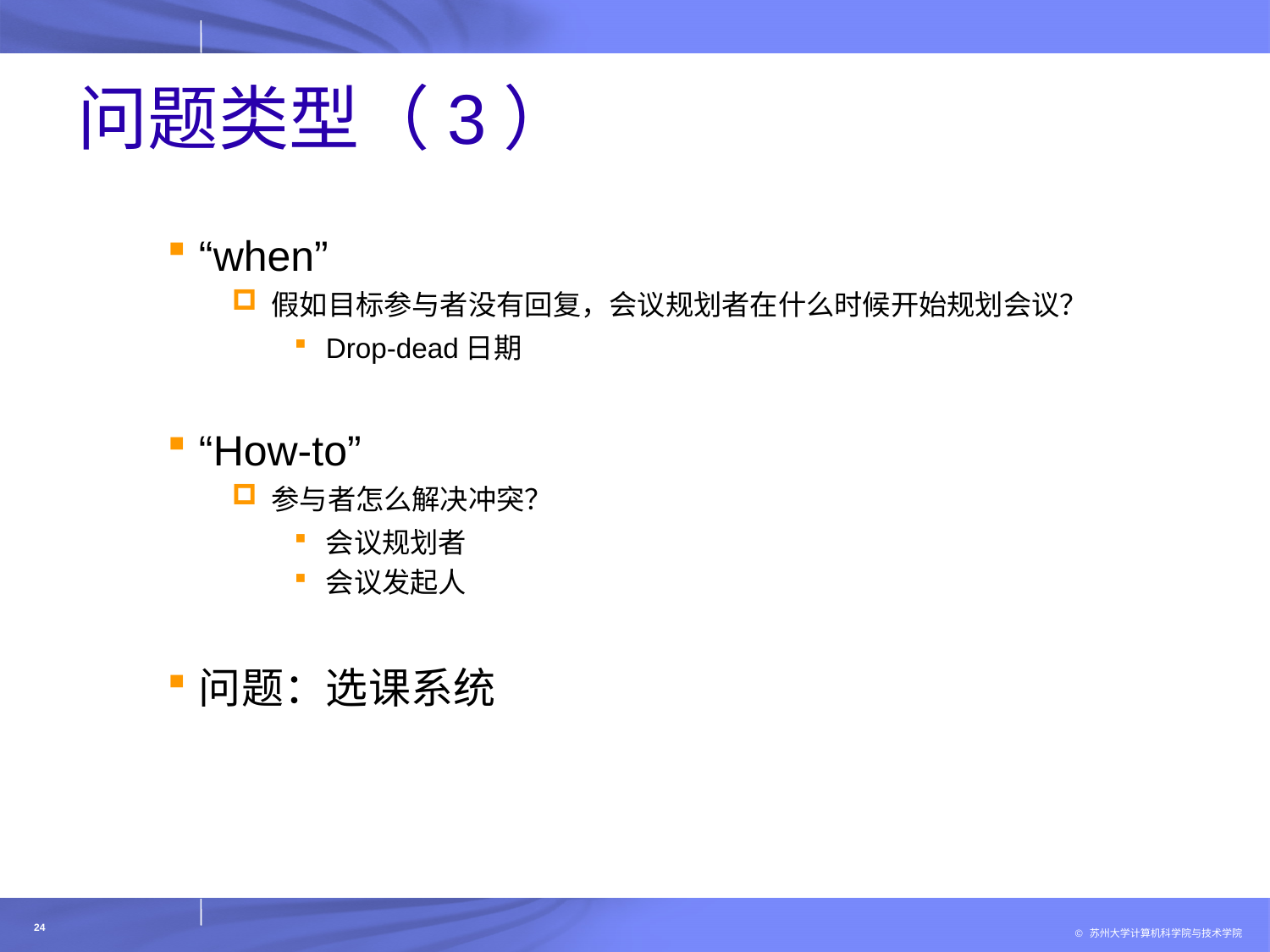

# 问题类型（3）
“when”
假如目标参与者没有回复，会议规划者在什么时候开始规划会议？
Drop-dead日期

“How-to”
参与者怎么解决冲突？
会议规划者
会议发起人

问题：选课系统
24